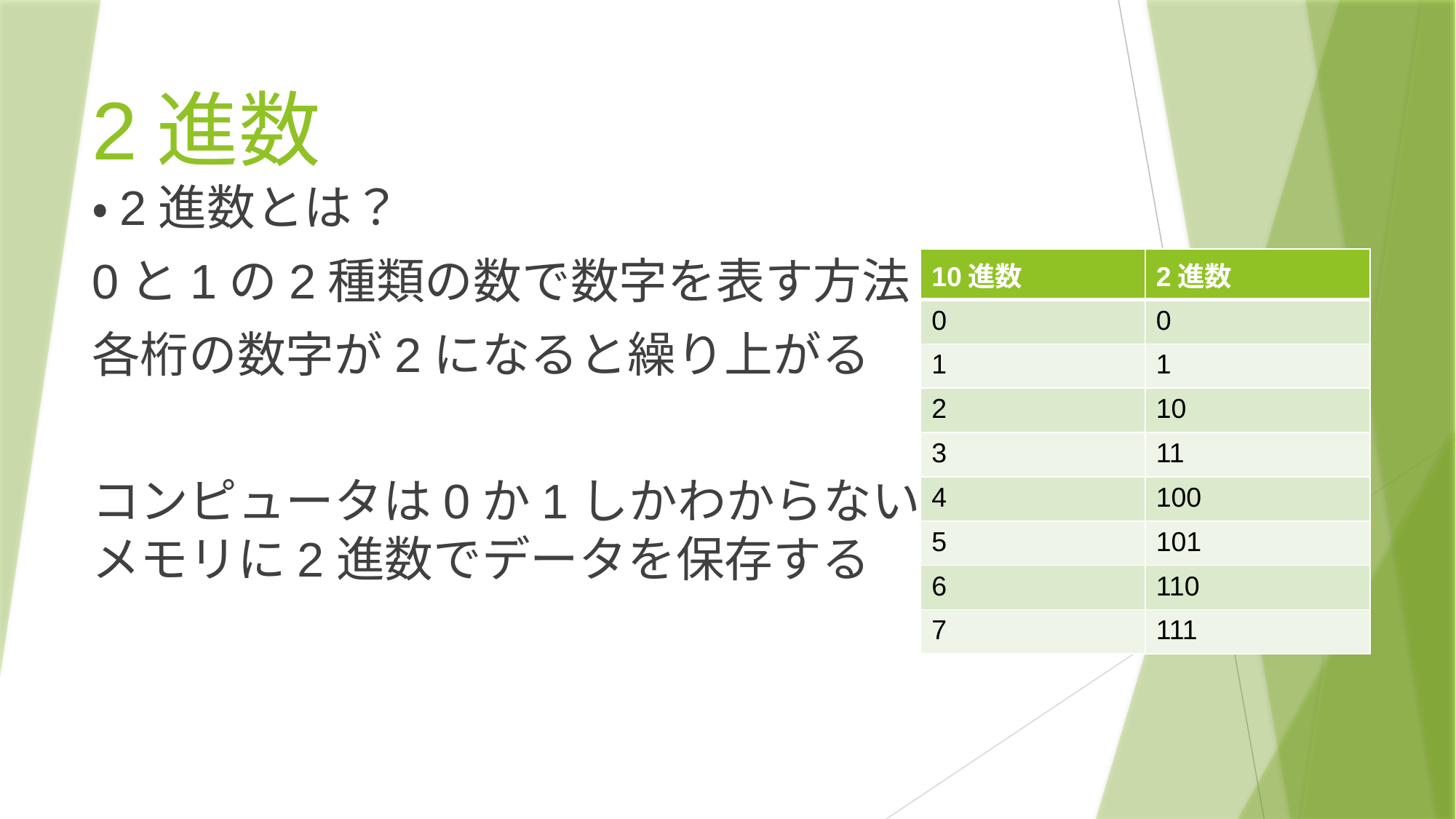

# 2進数
・2進数とは？
0と1の2種類の数で数字を表す方法
各桁の数字が2になると繰り上がる

コンピュータは0か1しかわからないので
メモリに2進数でデータを保存する

| 10進数 | 2進数 |
| --- | --- |
| 0 | 0 |
| 1 | 1 |
| 2 | 10 |
| 3 | 11 |
| 4 | 100 |
| 5 | 101 |
| 6 | 110 |
| 7 | 111 |